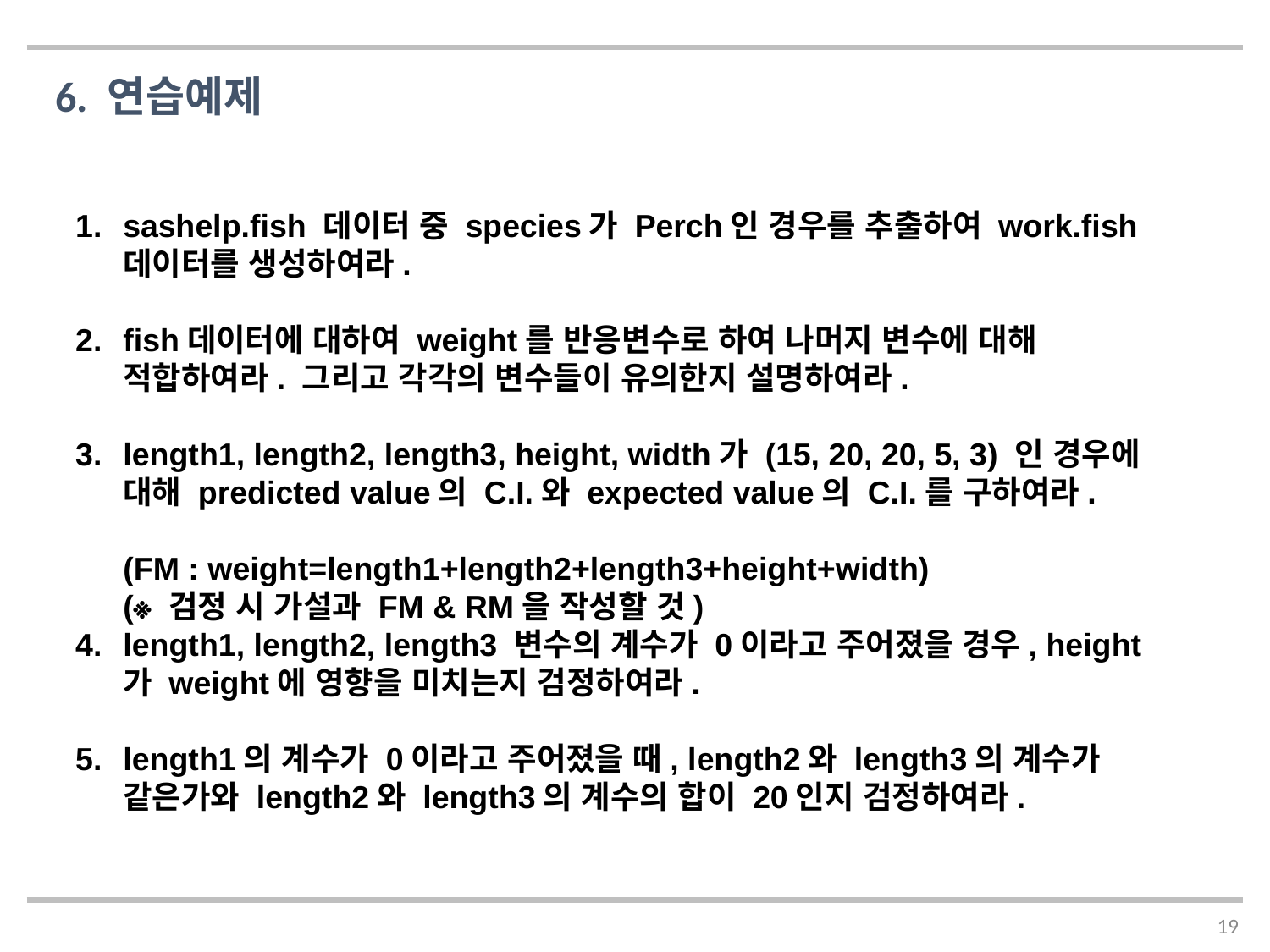

6. 연습예제
sashelp.fish 데이터 중 species가 Perch인 경우를 추출하여 work.fish 데이터를 생성하여라.

fish데이터에 대하여 weight를 반응변수로 하여 나머지 변수에 대해 적합하여라. 그리고 각각의 변수들이 유의한지 설명하여라.

length1, length2, length3, height, width가 (15, 20, 20, 5, 3) 인 경우에 대해 predicted value의 C.I.와 expected value의 C.I.를 구하여라.
(FM : weight=length1+length2+length3+height+width)
(※ 검정 시 가설과 FM & RM을 작성할 것)
length1, length2, length3 변수의 계수가 0이라고 주어졌을 경우, height가 weight에 영향을 미치는지 검정하여라.

length1의 계수가 0이라고 주어졌을 때, length2와 length3의 계수가 같은가와 length2와 length3의 계수의 합이 20인지 검정하여라.